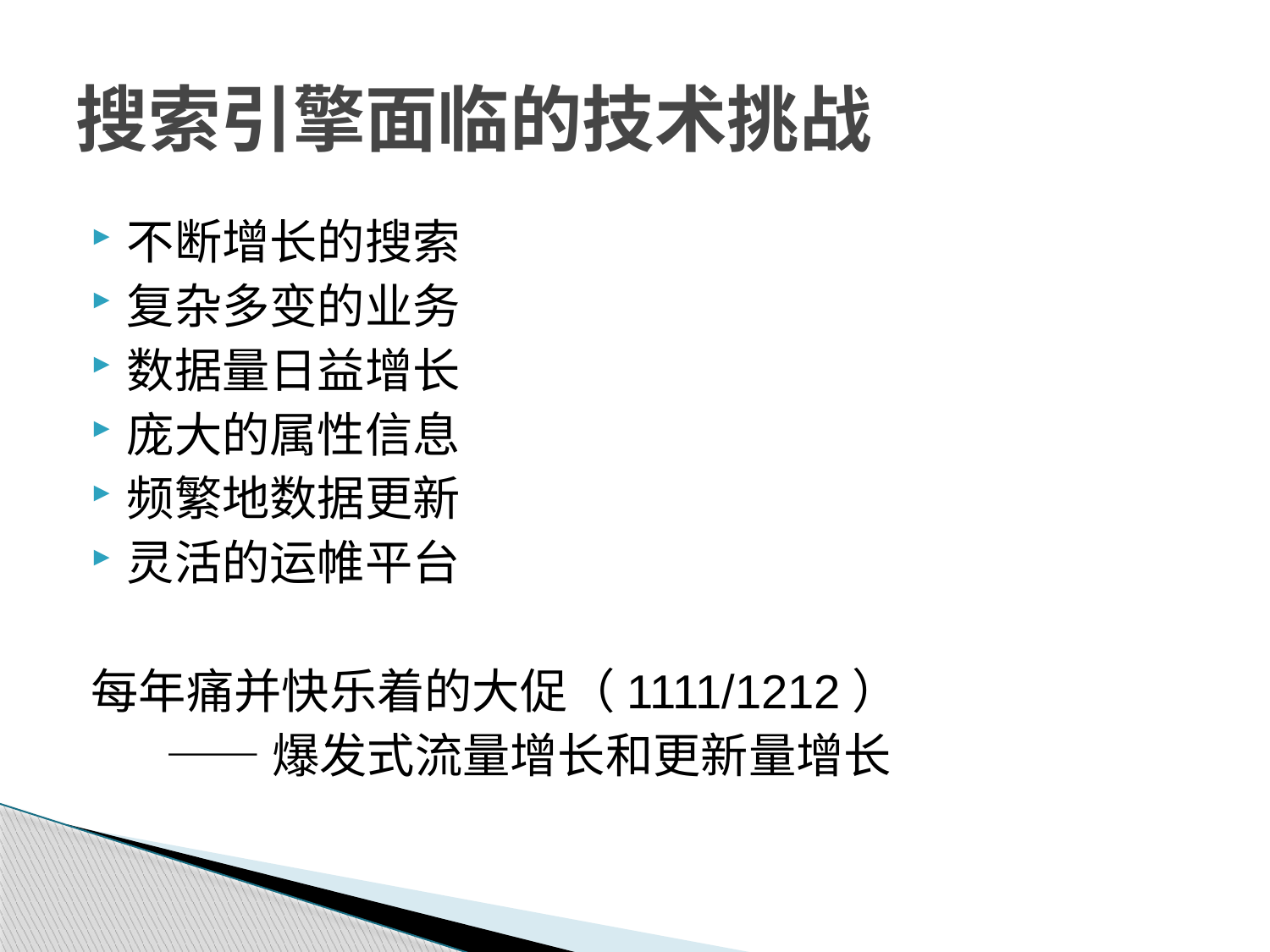

# 搜索引擎面临的技术挑战
不断增长的搜索
复杂多变的业务
数据量日益增长
庞大的属性信息
频繁地数据更新
灵活的运帷平台

每年痛并快乐着的大促（1111/1212）
       ——爆发式流量增长和更新量增长